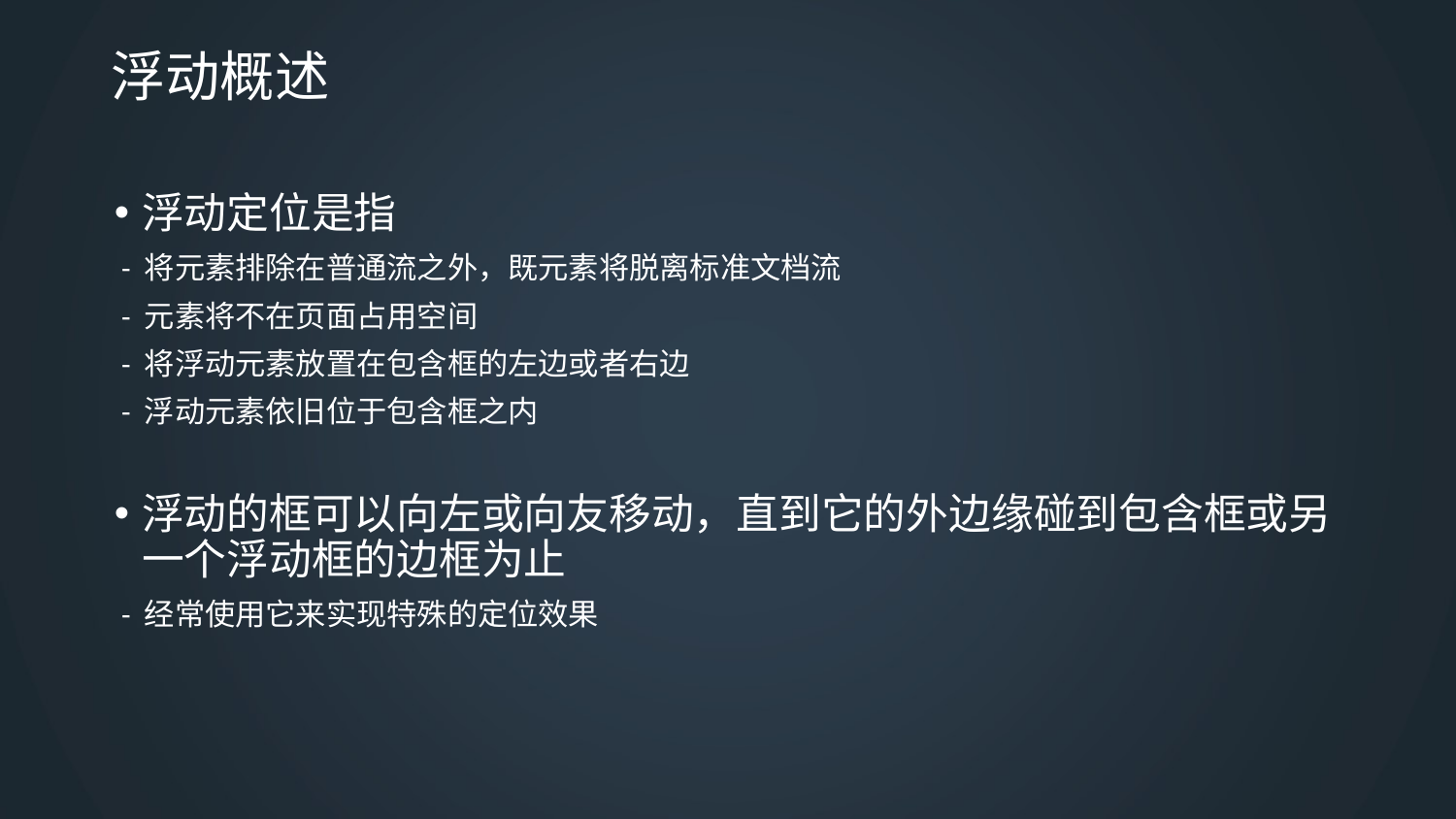

# 浮动概述
浮动定位是指
 - 将元素排除在普通流之外，既元素将脱离标准文档流
 - 元素将不在页面占用空间
 - 将浮动元素放置在包含框的左边或者右边
 - 浮动元素依旧位于包含框之内

浮动的框可以向左或向友移动，直到它的外边缘碰到包含框或另一个浮动框的边框为止
 - 经常使用它来实现特殊的定位效果